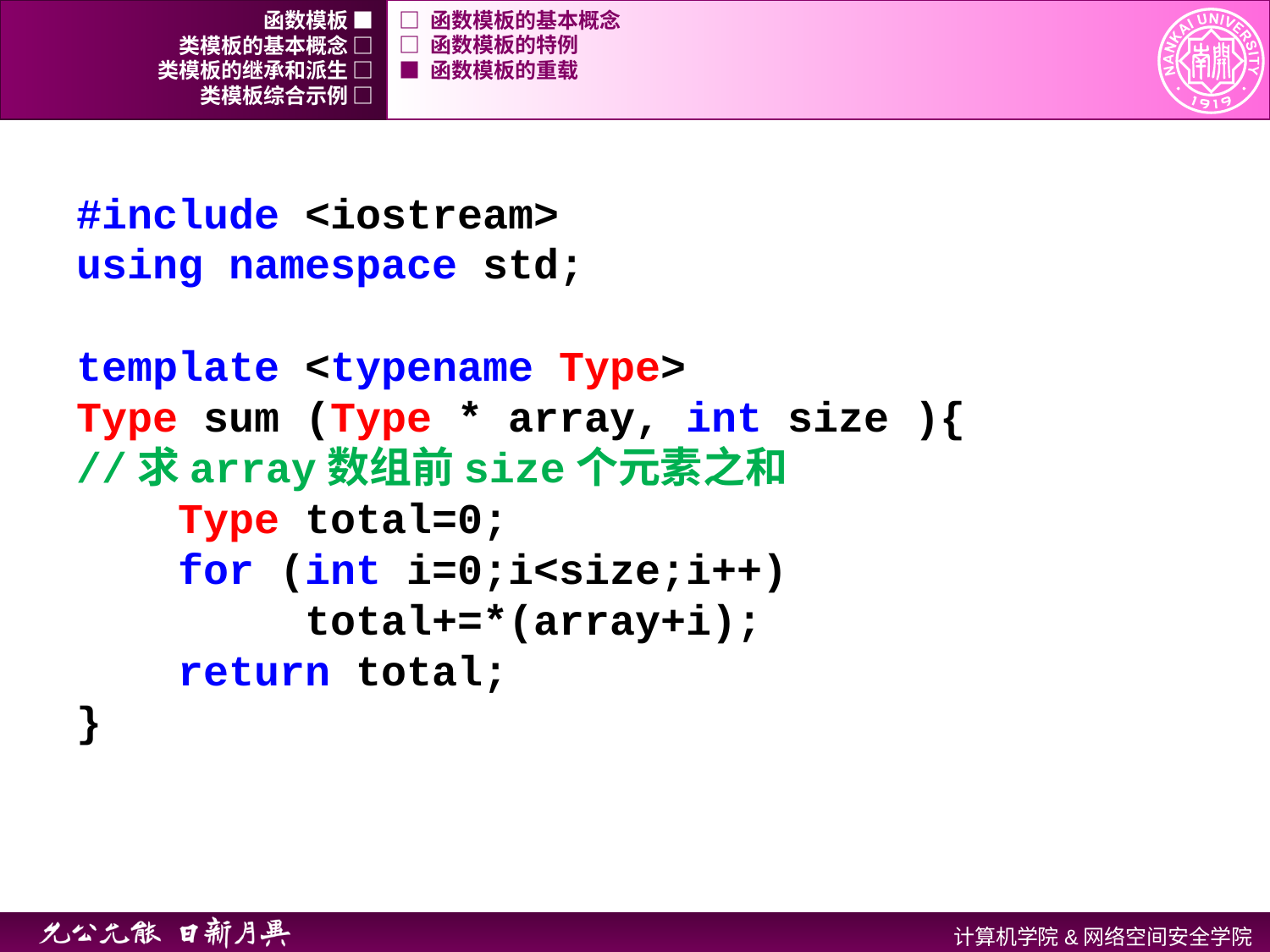

函数模板 ■
□ 函数模板的基本概念
类模板的基本概念 □
□ 函数模板的特例
类模板的继承和派生 □
■ 函数模板的重载
类模板综合示例 □

#include <iostream>
using namespace std;

template <typename Type>
Type sum (Type * array, int size ){
//求array数组前size个元素之和
    Type total=0;
    for (int i=0;i<size;i++)
         total+=*(array+i);
    return total;
}